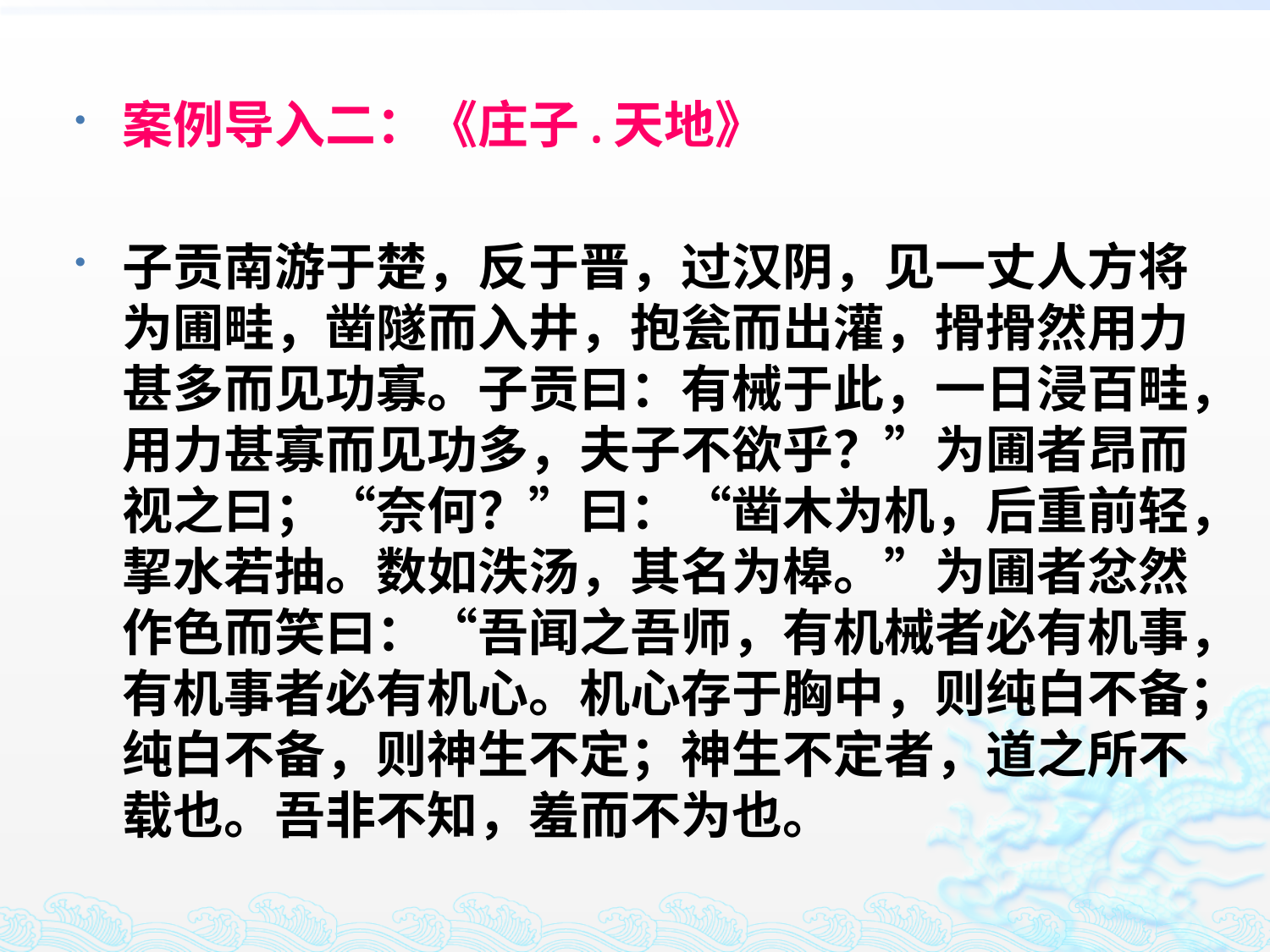

案例导入二：《庄子.天地》

子贡南游于楚，反于晋，过汉阴，见一丈人方将为圃畦，凿隧而入井，抱瓮而出灌，搰搰然用力甚多而见功寡。子贡曰：有械于此，一日浸百畦，用力甚寡而见功多，夫子不欲乎？”为圃者昂而视之曰；“奈何？”曰：“凿木为机，后重前轻，挈水若抽。数如泆汤，其名为槔。”为圃者忿然作色而笑曰：“吾闻之吾师，有机械者必有机事，有机事者必有机心。机心存于胸中，则纯白不备；纯白不备，则神生不定；神生不定者，道之所不载也。吾非不知，羞而不为也。